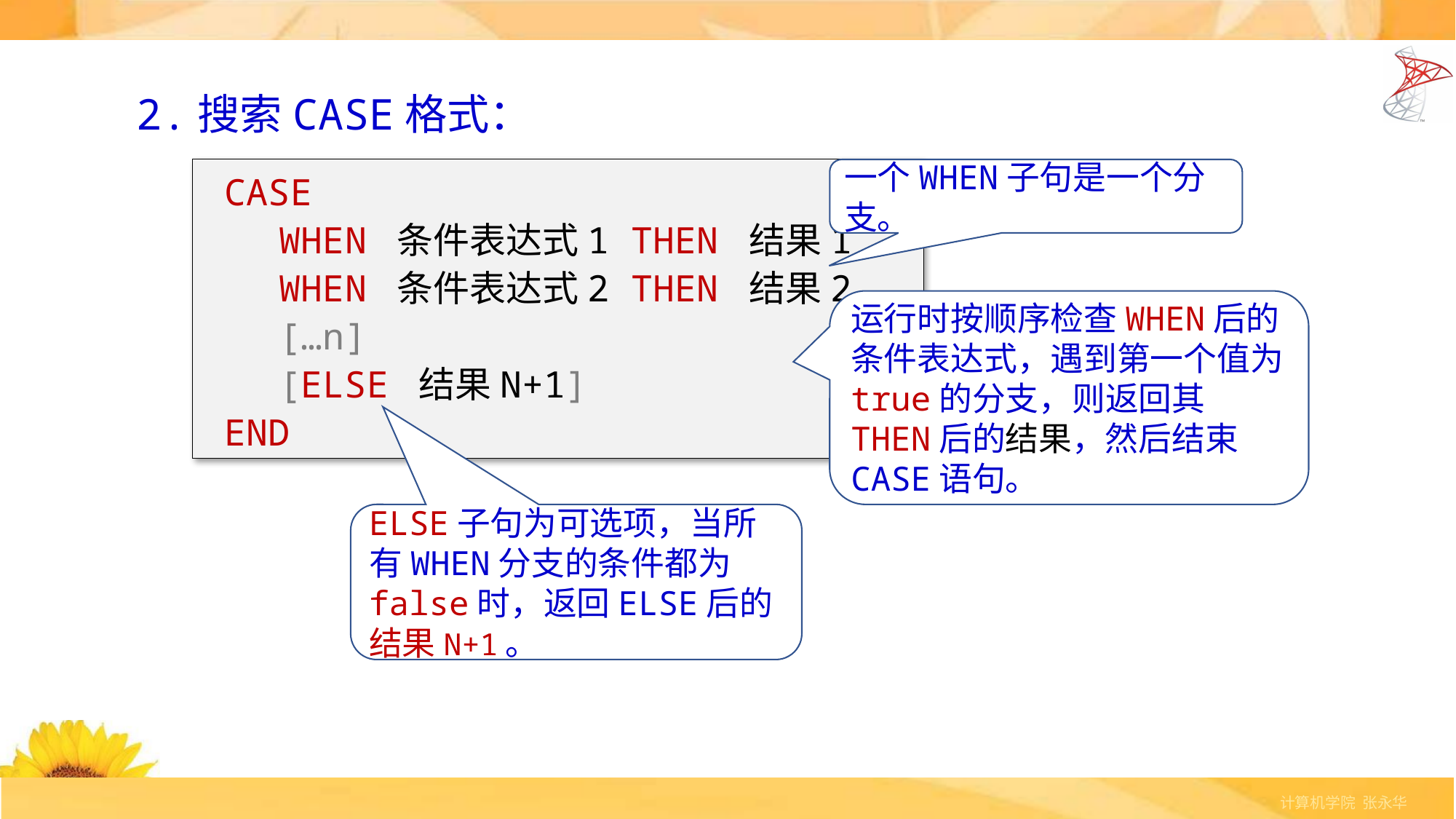

2.搜索CASE格式：

 CASE
 WHEN 条件表达式1 THEN 结果1
 WHEN 条件表达式2 THEN 结果2
 […n]
 [ELSE 结果N+1]
 END
一个WHEN子句是一个分支。
运行时按顺序检查WHEN后的条件表达式，遇到第一个值为true的分支，则返回其THEN后的结果，然后结束CASE语句。
ELSE子句为可选项，当所有WHEN分支的条件都为false时，返回ELSE后的结果N+1。